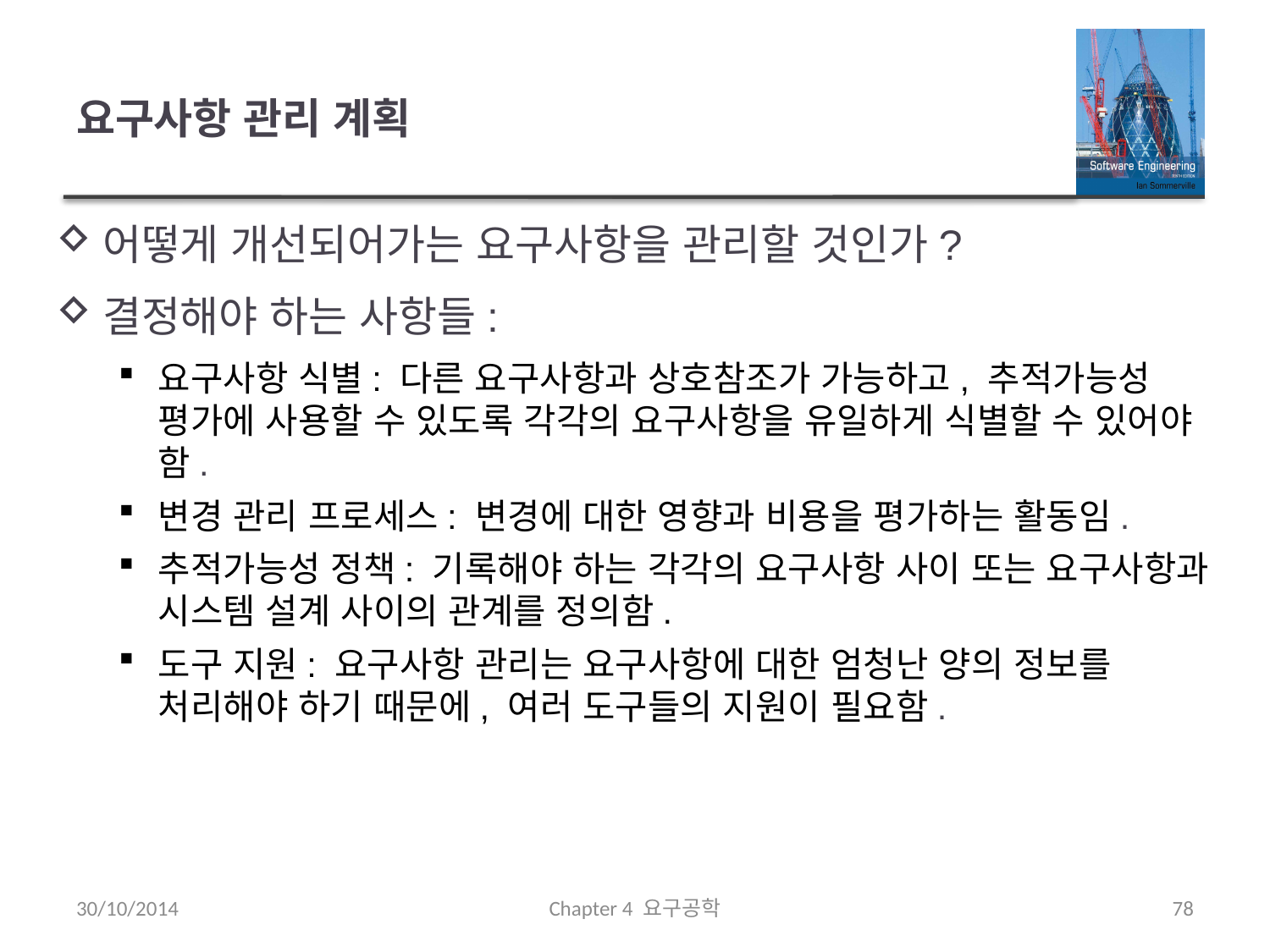

# 요구사항 관리 계획
어떻게 개선되어가는 요구사항을 관리할 것인가?
결정해야 하는 사항들:
요구사항 식별: 다른 요구사항과 상호참조가 가능하고, 추적가능성 평가에 사용할 수 있도록 각각의 요구사항을 유일하게 식별할 수 있어야 함.
변경 관리 프로세스: 변경에 대한 영향과 비용을 평가하는 활동임.
추적가능성 정책: 기록해야 하는 각각의 요구사항 사이 또는 요구사항과 시스템 설계 사이의 관계를 정의함.
도구 지원: 요구사항 관리는 요구사항에 대한 엄청난 양의 정보를 처리해야 하기 때문에, 여러 도구들의 지원이 필요함.

30/10/2014
Chapter 4 요구공학
78